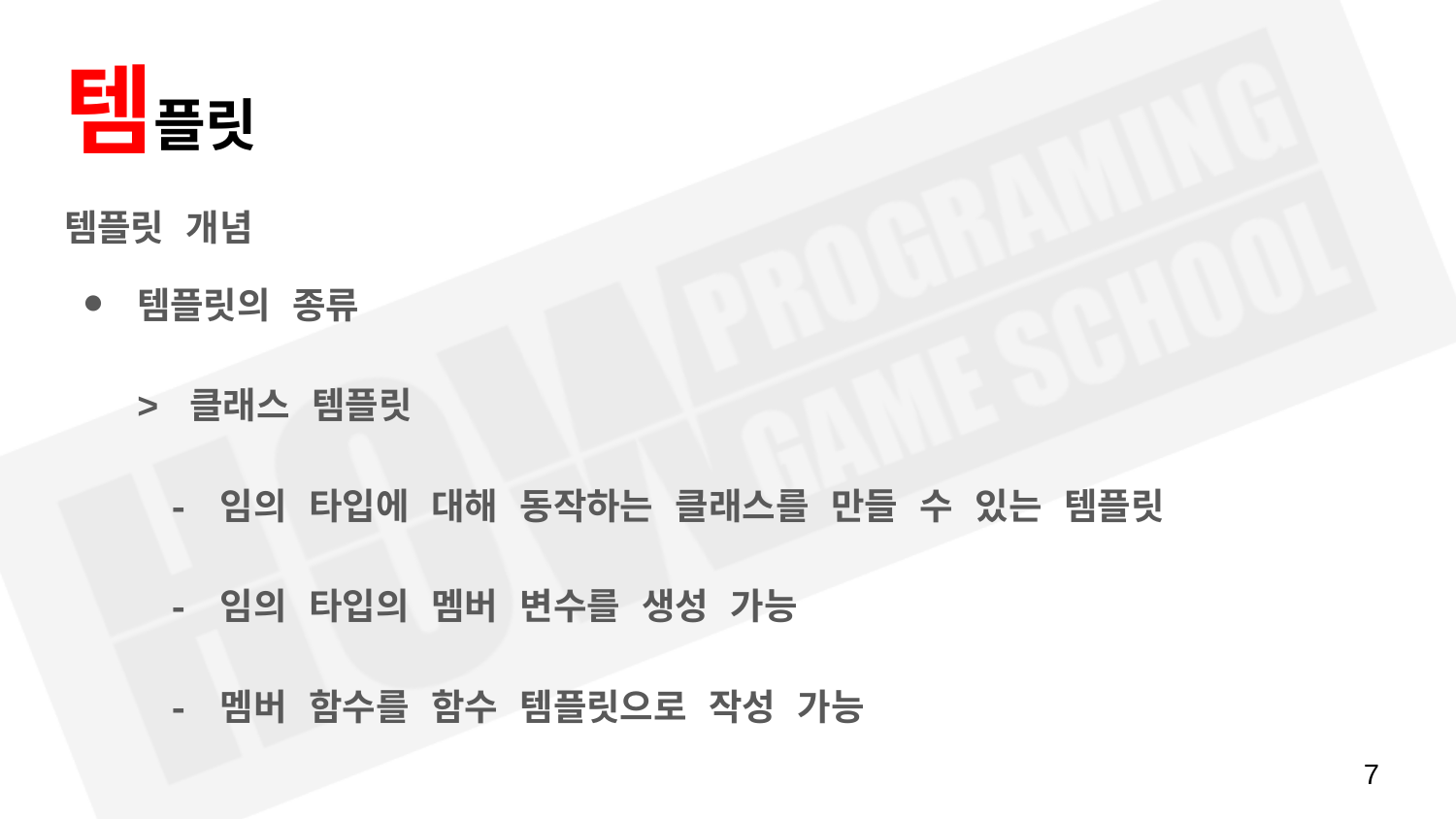

# 템플릿
템플릿 개념
템플릿의 종류
> 클래스 템플릿
 - 임의 타입에 대해 동작하는 클래스를 만들 수 있는 템플릿
 - 임의 타입의 멤버 변수를 생성 가능
 - 멤버 함수를 함수 템플릿으로 작성 가능
7